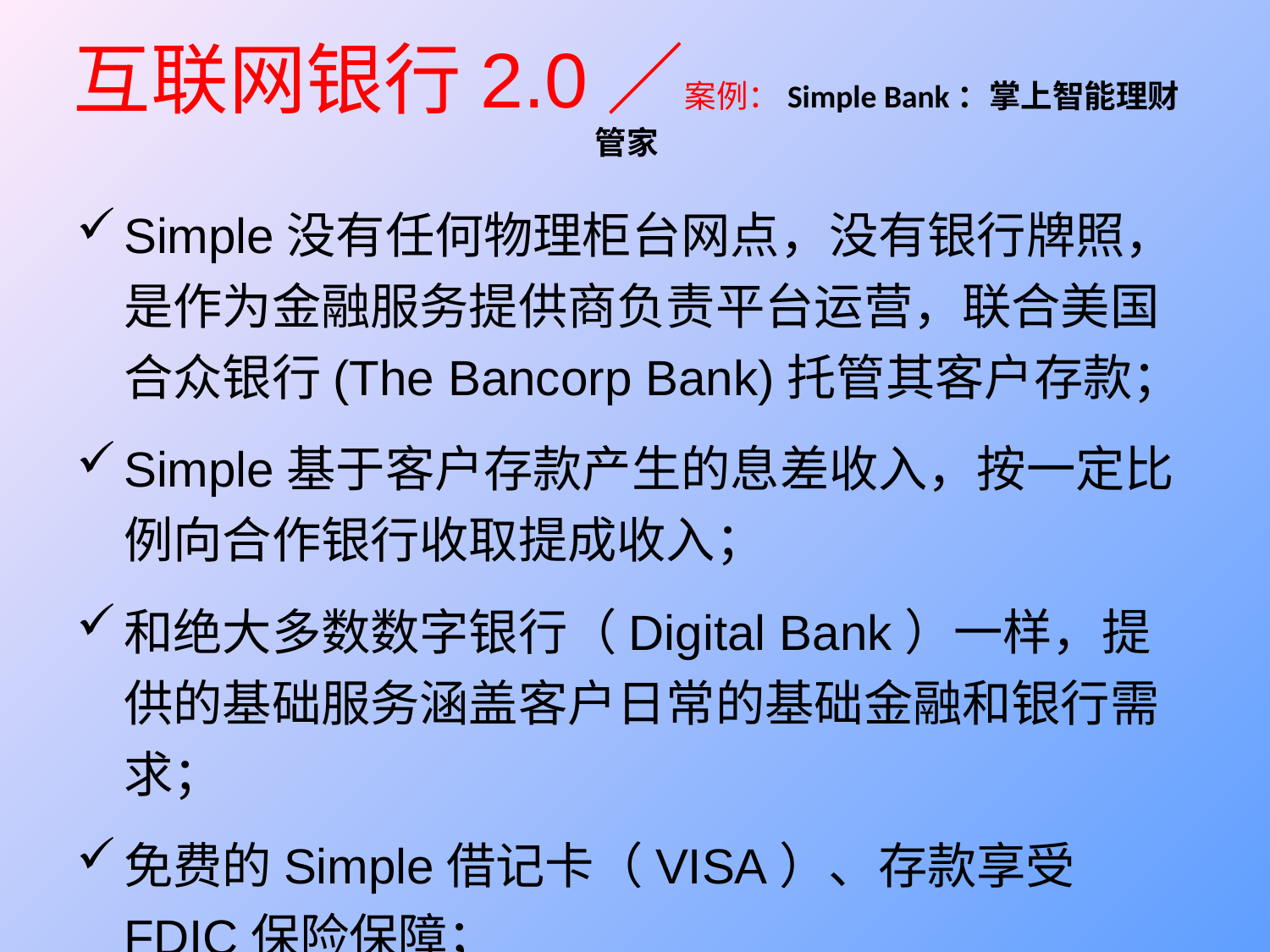

# 互联网银行2.0／案例：Simple Bank：掌上智能理财管家
Simple没有任何物理柜台网点，没有银行牌照，是作为金融服务提供商负责平台运营，联合美国合众银行(The Bancorp Bank)托管其客户存款；
Simple基于客户存款产生的息差收入，按一定比例向合作银行收取提成收入；
和绝大多数数字银行（Digital Bank）一样，提供的基础服务涵盖客户日常的基础金融和银行需求；
免费的Simple借记卡（VISA）、存款享受FDIC保险保障；